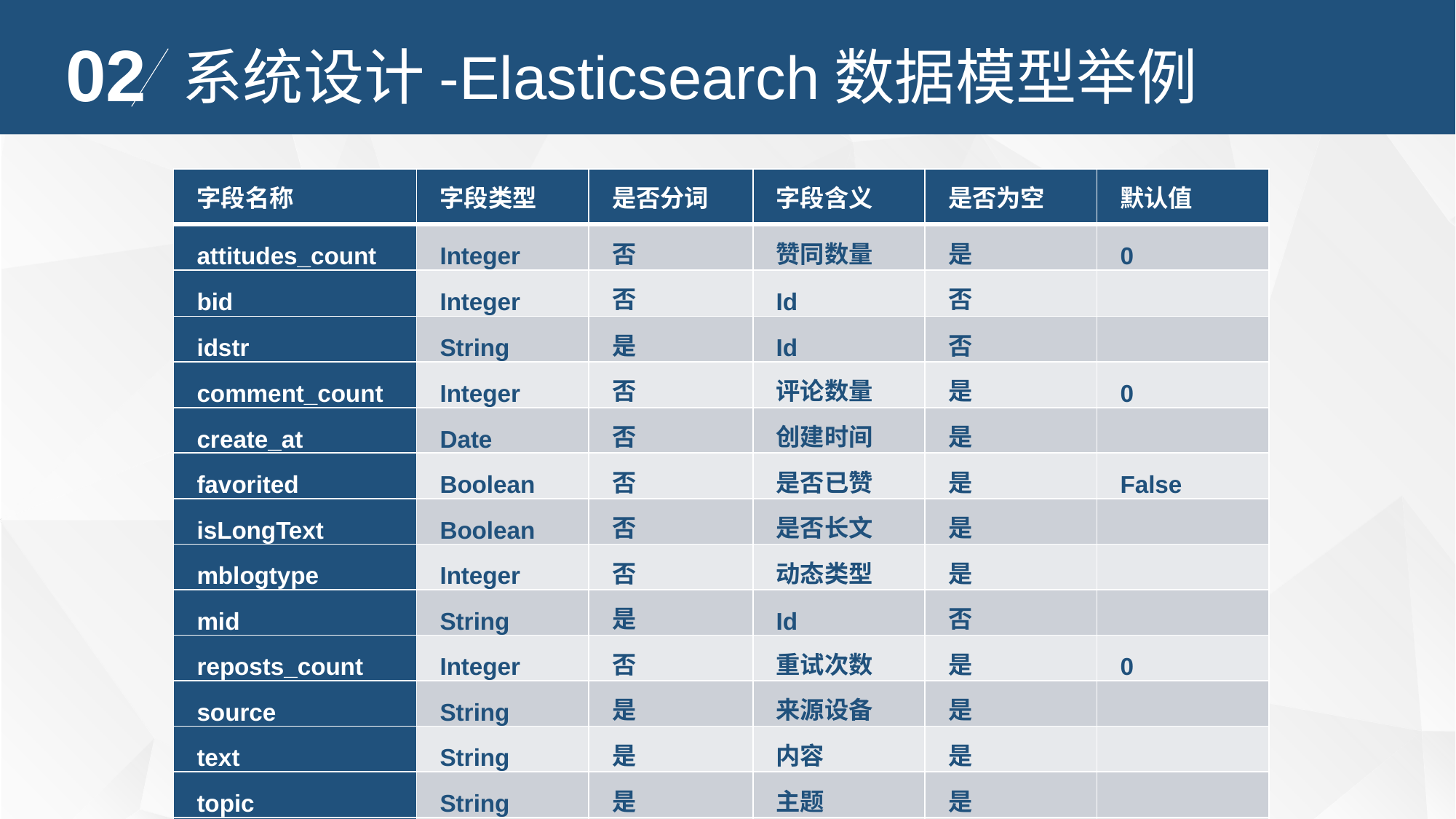

02
系统设计-Elasticsearch数据模型举例
| 字段名称 | 字段类型 | 是否分词 | 字段含义 | 是否为空 | 默认值 |
| --- | --- | --- | --- | --- | --- |
| attitudes\_count | Integer | 否 | 赞同数量 | 是 | 0 |
| bid | Integer | 否 | Id | 否 |  |
| idstr | String | 是 | Id | 否 |  |
| comment\_count | Integer | 否 | 评论数量 | 是 | 0 |
| create\_at | Date | 否 | 创建时间 | 是 |  |
| favorited | Boolean | 否 | 是否已赞 | 是 | False |
| isLongText | Boolean | 否 | 是否长文 | 是 |  |
| mblogtype | Integer | 否 | 动态类型 | 是 |  |
| mid | String | 是 | Id | 否 |  |
| reposts\_count | Integer | 否 | 重试次数 | 是 | 0 |
| source | String | 是 | 来源设备 | 是 |  |
| text | String | 是 | 内容 | 是 |  |
| topic | String | 是 | 主题 | 是 |  |
| create\_time | Date | 否 | 创建时间 | 是 |  |